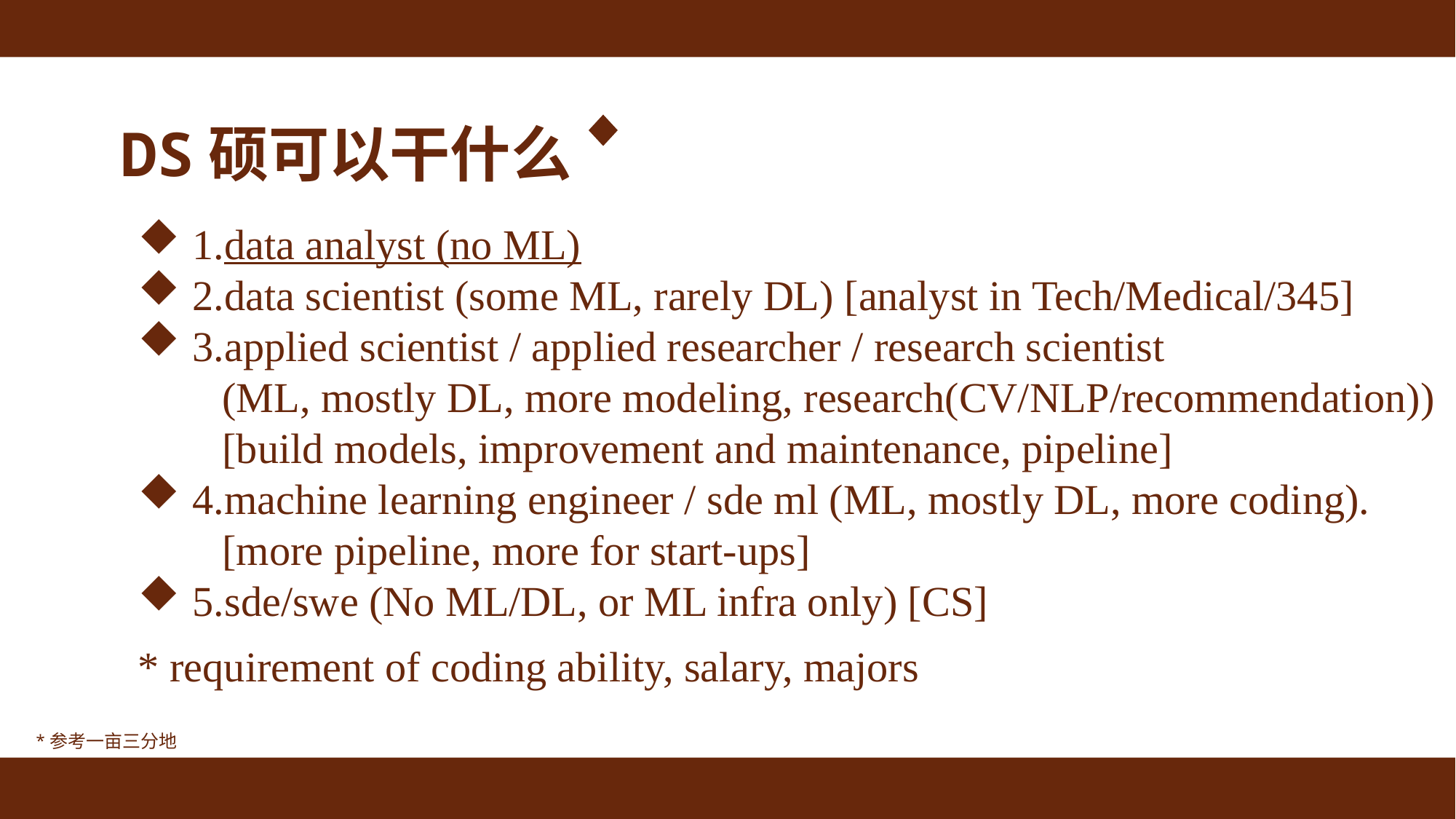

DS硕可以干什么

1.data analyst (no ML)
2.data scientist (some ML, rarely DL) [analyst in Tech/Medical/345]
3.applied scientist / applied researcher / research scientist
        (ML, mostly DL, more modeling, research(CV/NLP/recommendation))
        [build models, improvement and maintenance, pipeline]
4.machine learning engineer / sde ml (ML, mostly DL, more coding).
        [more pipeline, more for start-ups]
5.sde/swe (No ML/DL, or ML infra only) [CS]

* requirement of coding ability, salary, majors
*参考一亩三分地